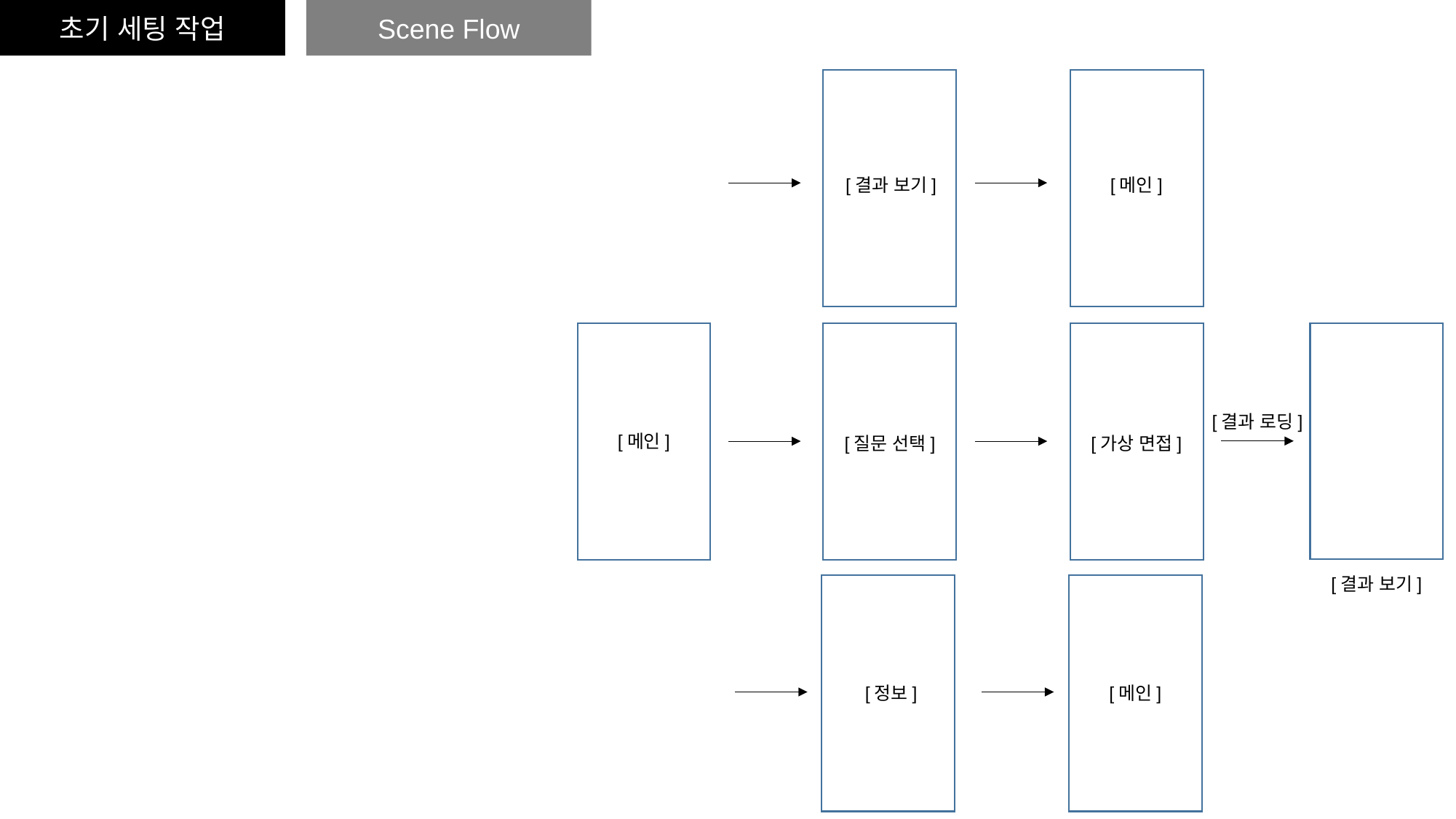

초기 세팅 작업
Scene Flow

[결과 보기]
[메인]

[결과 로딩]
[메인]
[질문 선택]
[가상 면접]
[결과 보기]

[정보]
[메인]